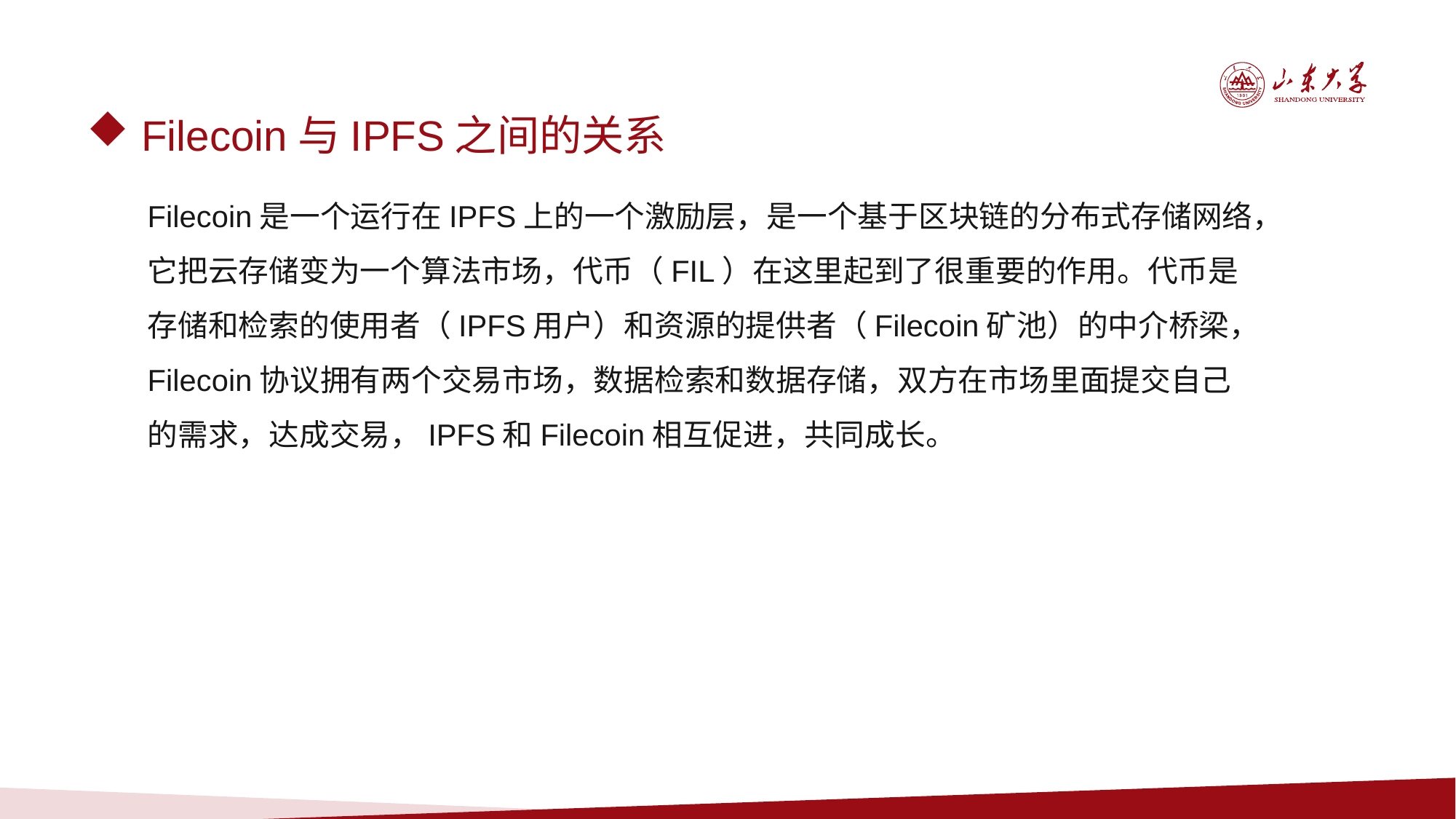

Filecoin与IPFS之间的关系

Filecoin是一个运行在IPFS上的一个激励层，是一个基于区块链的分布式存储网络，它把云存储变为一个算法市场，代币（FIL）在这里起到了很重要的作用。代币是存储和检索的使用者（IPFS用户）和资源的提供者（Filecoin矿池）的中介桥梁，Filecoin协议拥有两个交易市场，数据检索和数据存储，双方在市场里面提交自己的需求，达成交易，IPFS和Filecoin相互促进，共同成长。